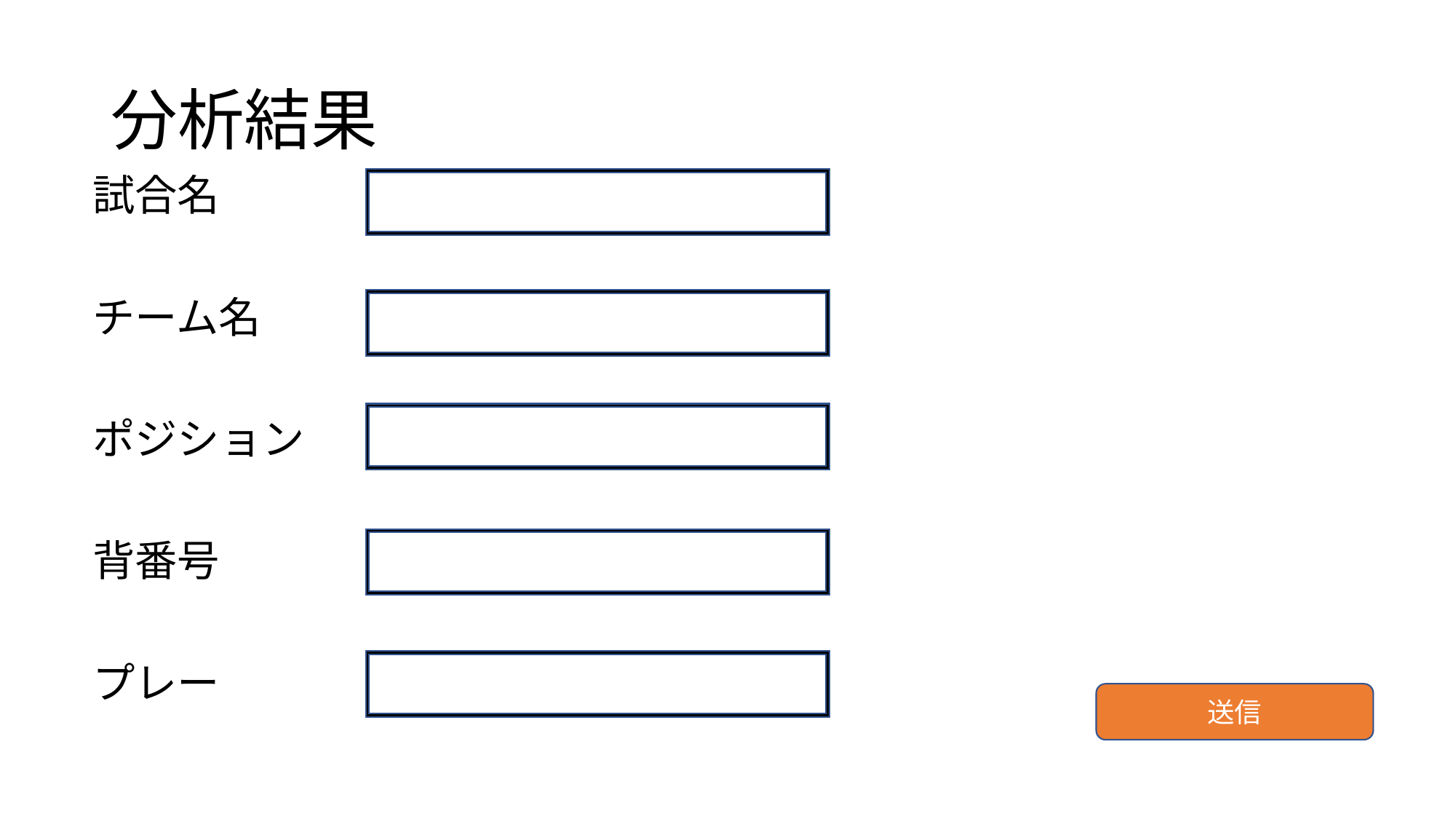

# 分析結果

試合名

チーム名

ポジション

背番号

プレー

送信